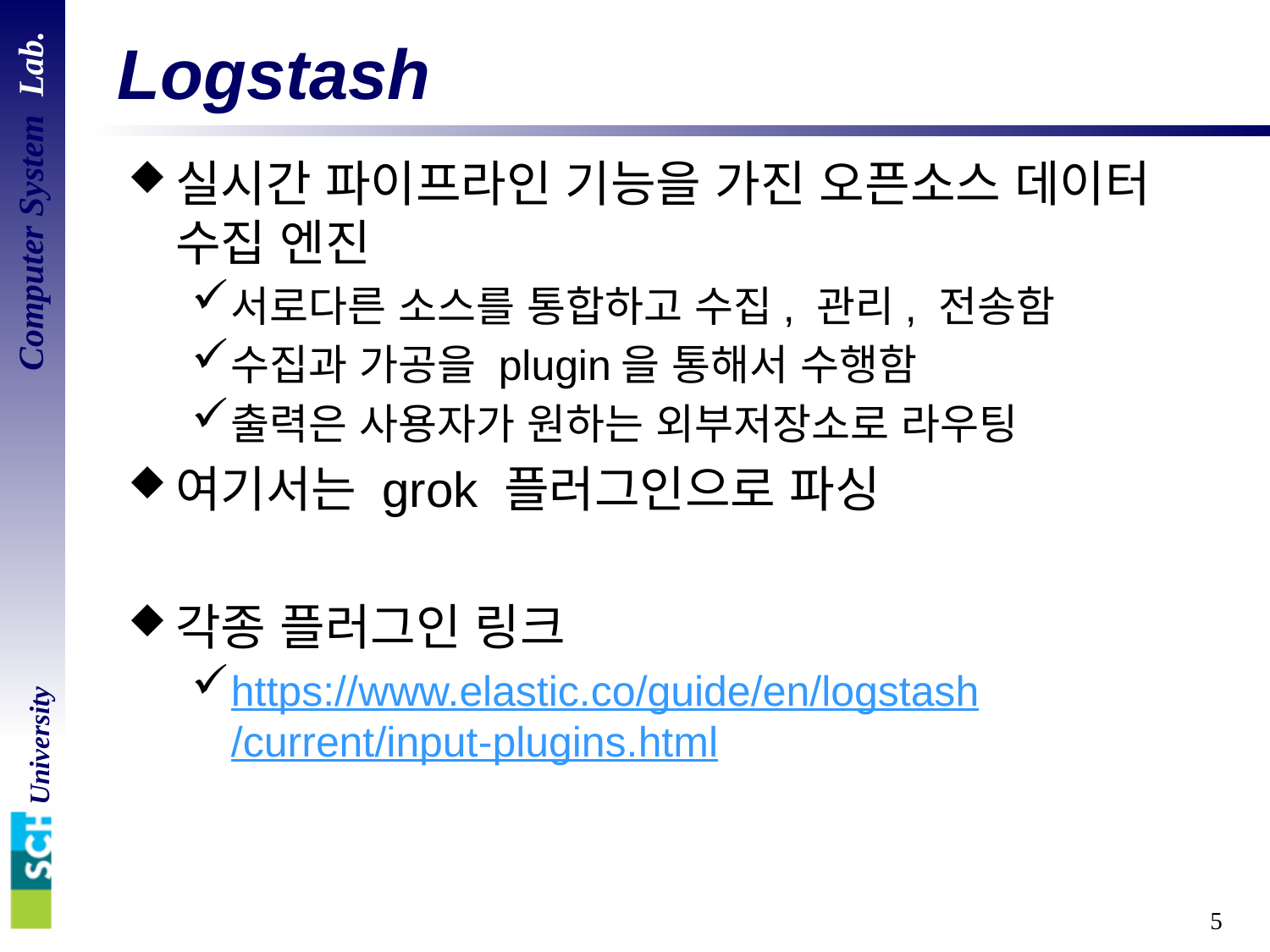

# Logstash
실시간 파이프라인 기능을 가진 오픈소스 데이터 수집 엔진
서로다른 소스를 통합하고 수집, 관리, 전송함
수집과 가공을 plugin을 통해서 수행함
출력은 사용자가 원하는 외부저장소로 라우팅
여기서는 grok 플러그인으로 파싱

각종 플러그인 링크
https://www.elastic.co/guide/en/logstash/current/input-plugins.html